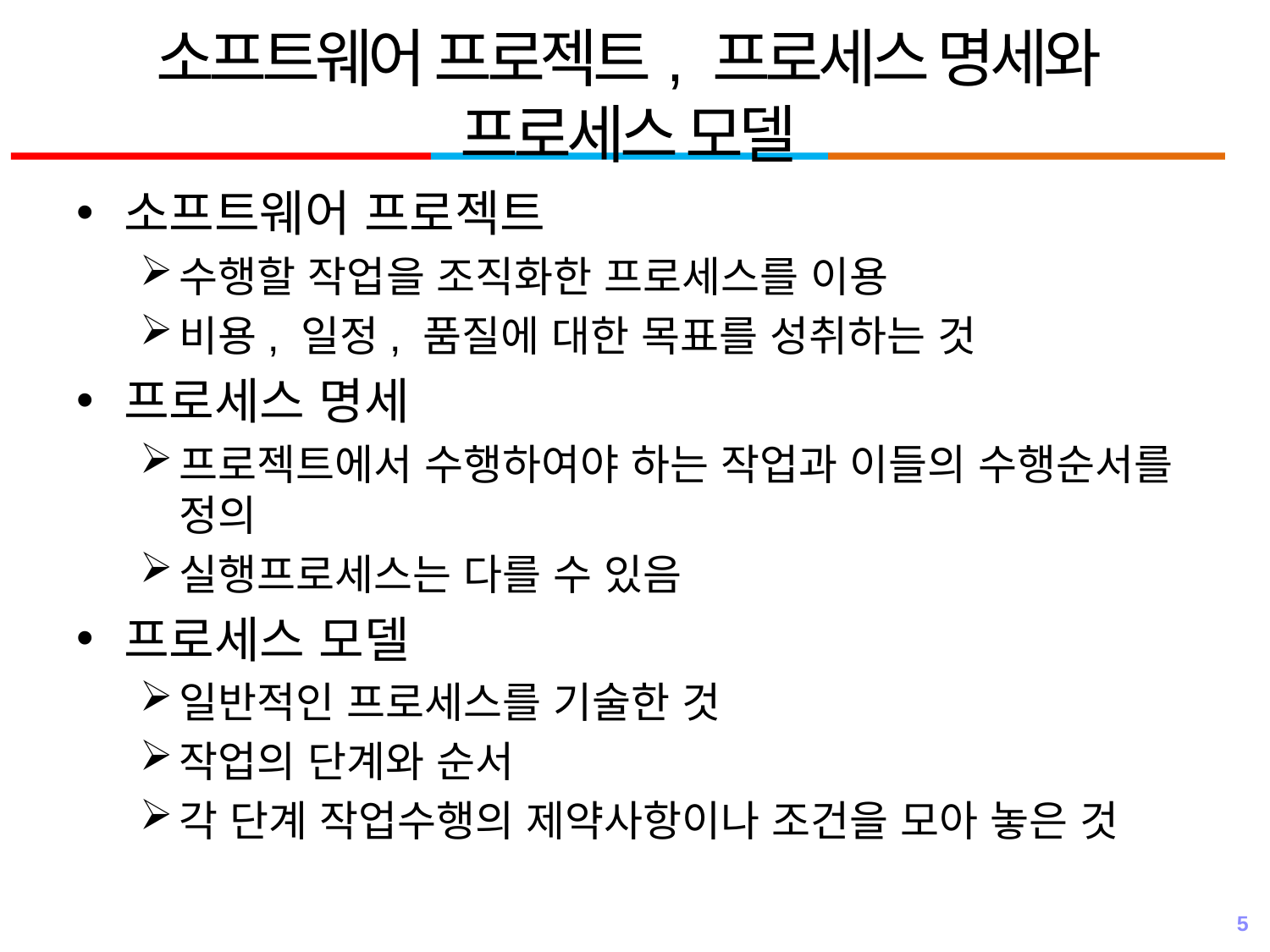

# 소프트웨어 프로젝트, 프로세스 명세와 프로세스 모델
소프트웨어 프로젝트
수행할 작업을 조직화한 프로세스를 이용
비용, 일정, 품질에 대한 목표를 성취하는 것
프로세스 명세
프로젝트에서 수행하여야 하는 작업과 이들의 수행순서를 정의
실행프로세스는 다를 수 있음
프로세스 모델
일반적인 프로세스를 기술한 것
작업의 단계와 순서
각 단계 작업수행의 제약사항이나 조건을 모아 놓은 것

5